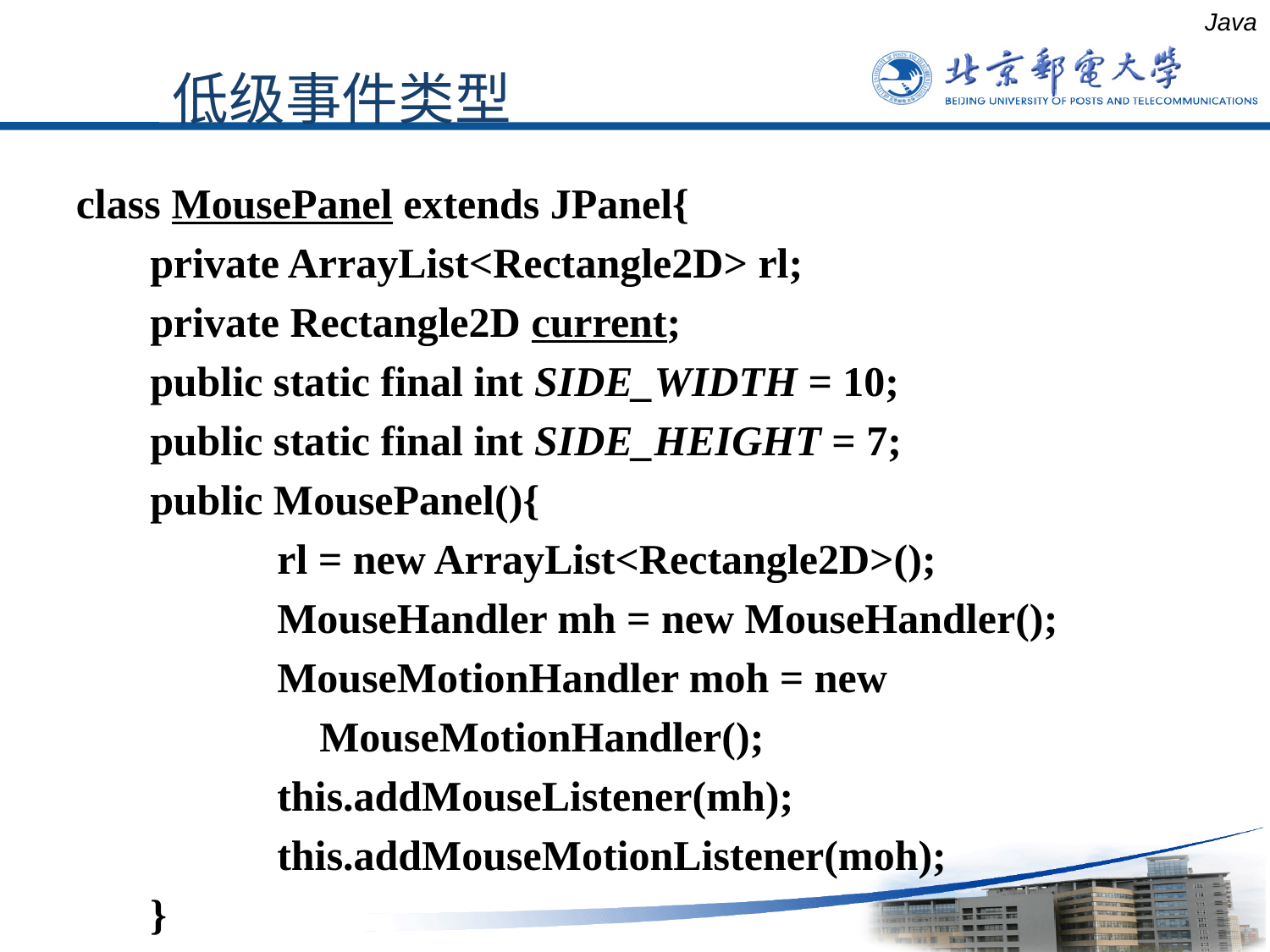

Java
低级事件类型
class MousePanel extends JPanel{
	private ArrayList<Rectangle2D> rl;
	private Rectangle2D current;
	public static final int SIDE_WIDTH = 10;
	public static final int SIDE_HEIGHT = 7;
	public MousePanel(){
		rl = new ArrayList<Rectangle2D>();
		MouseHandler mh = new MouseHandler();
		MouseMotionHandler moh = new
                       MouseMotionHandler();
		this.addMouseListener(mh);
		this.addMouseMotionListener(moh);
	}